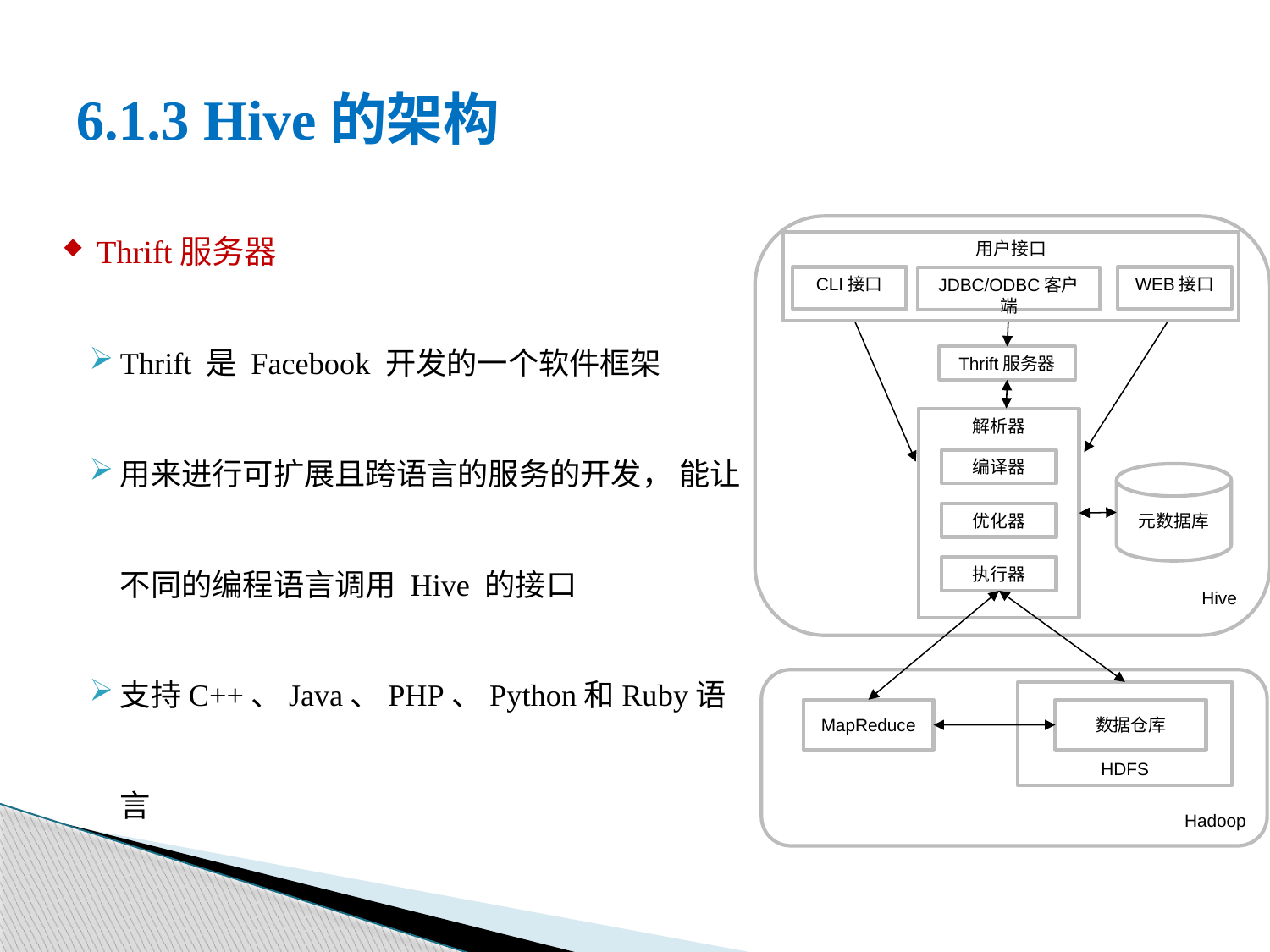

# 6.1.3 Hive的架构
Thrift服务器
Thrift 是 Facebook 开发的一个软件框架
用来进行可扩展且跨语言的服务的开发， 能让不同的编程语言调用 Hive 的接口
支持C++、Java、PHP、Python和Ruby语言

Hive
用户接口
CLI接口
WEB接口
JDBC/ODBC客户端

Thrift服务器

解析器
编译器
优化器
执行器
元数据库

Hadoop
HDFS
数据仓库
MapReduce